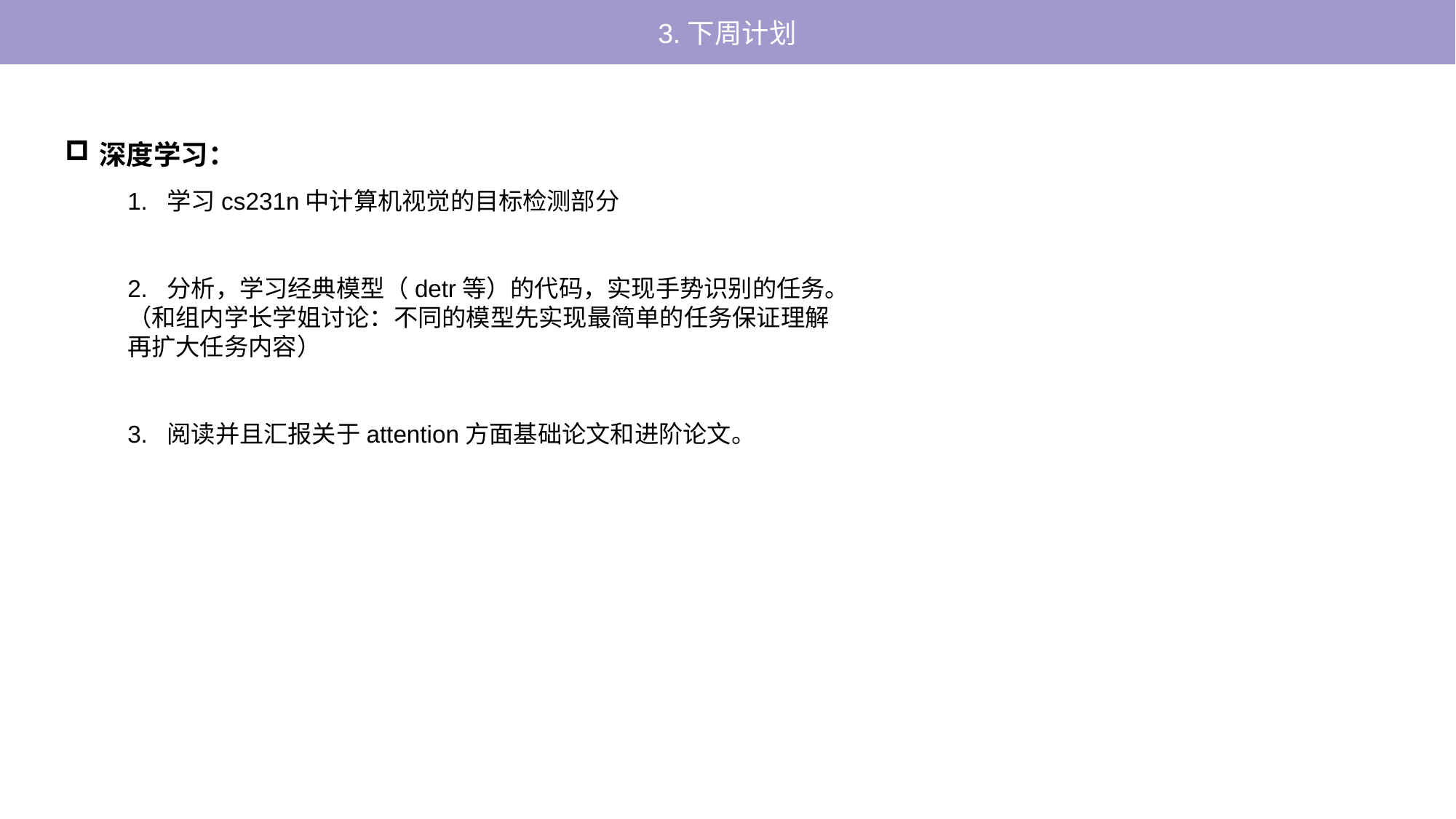

3.下周计划
深度学习：

1.  学习cs231n中计算机视觉的目标检测部分

2.  分析，学习经典模型（detr等）的代码，实现手势识别的任务。（和组内学长学姐讨论：不同的模型先实现最简单的任务保证理解
再扩大任务内容）

3.  阅读并且汇报关于attention方面基础论文和进阶论文。